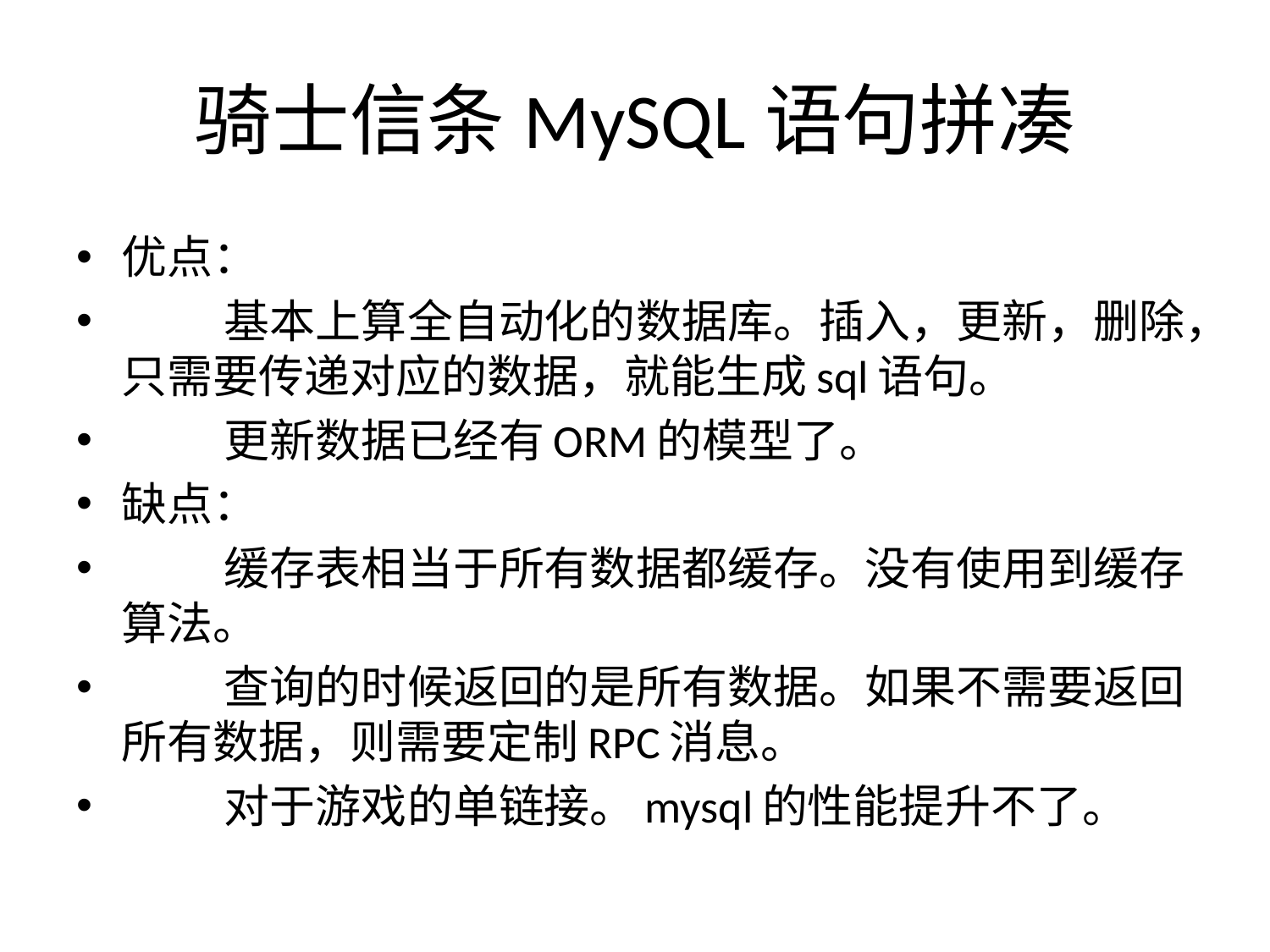

# 骑士信条MySQL语句拼凑
优点：
	基本上算全自动化的数据库。插入，更新，删除，只需要传递对应的数据，就能生成sql语句。
	更新数据已经有ORM的模型了。
缺点：
	缓存表相当于所有数据都缓存。没有使用到缓存算法。
	查询的时候返回的是所有数据。如果不需要返回所有数据，则需要定制RPC消息。
	对于游戏的单链接。mysql的性能提升不了。